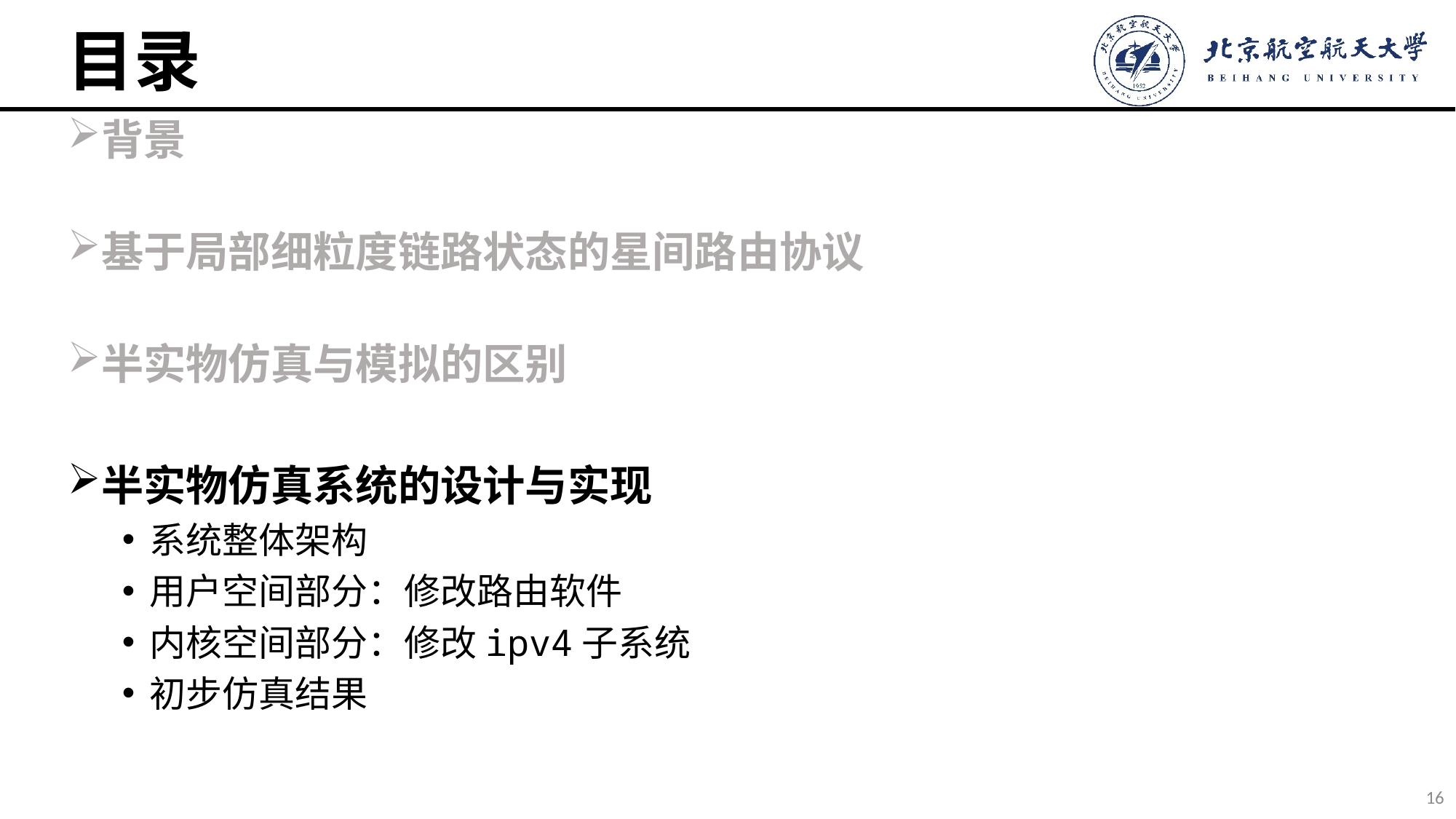

# 目录
背景

基于局部细粒度链路状态的星间路由协议

半实物仿真与模拟的区别

半实物仿真系统的设计与实现
系统整体架构
用户空间部分：修改路由软件
内核空间部分：修改ipv4子系统
初步仿真结果
16